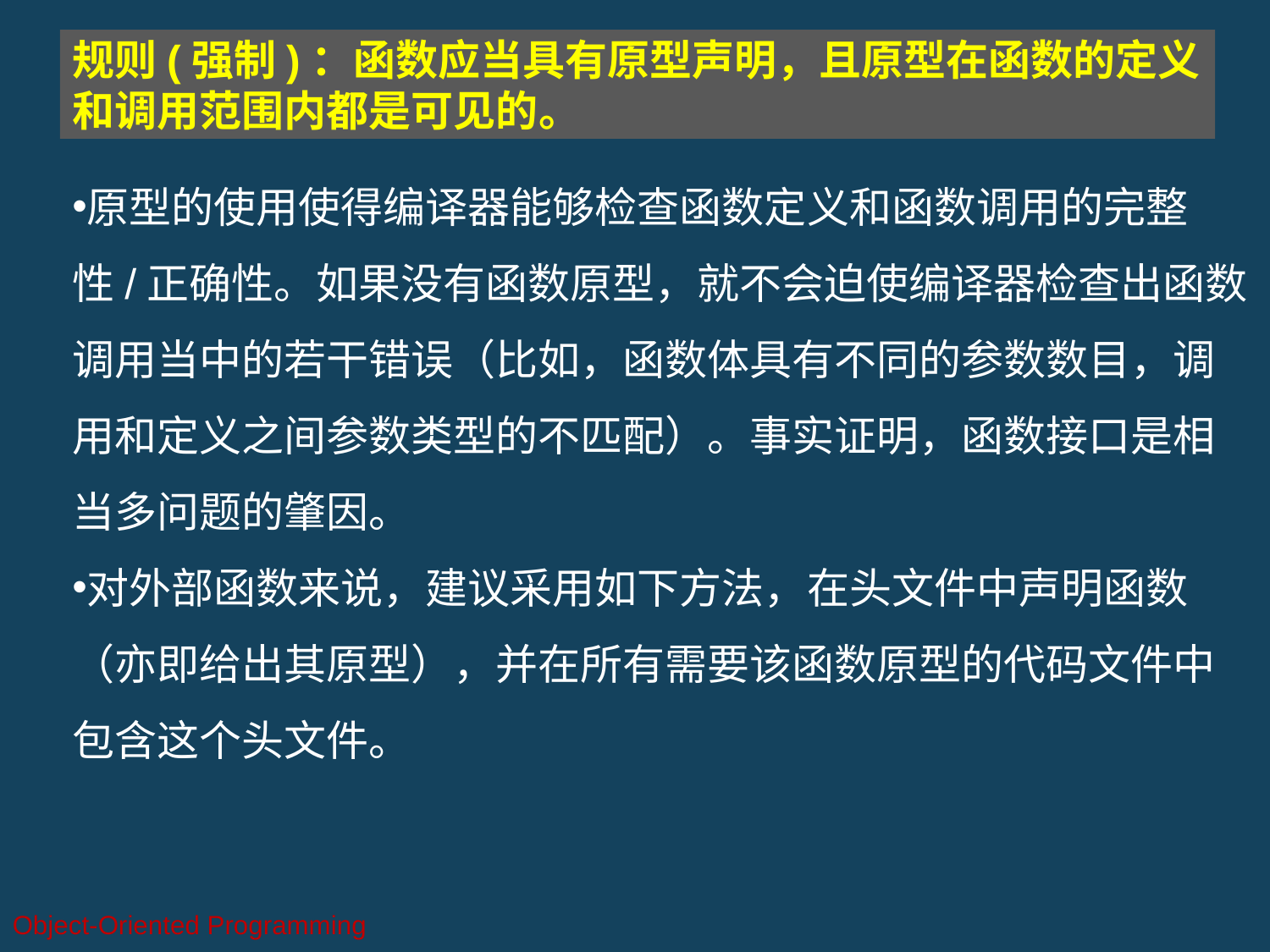

# 规则(强制)：函数应当具有原型声明，且原型在函数的定义和调用范围内都是可见的。
原型的使用使得编译器能够检查函数定义和函数调用的完整性/正确性。如果没有函数原型，就不会迫使编译器检查出函数调用当中的若干错误（比如，函数体具有不同的参数数目，调用和定义之间参数类型的不匹配）。事实证明，函数接口是相当多问题的肇因。
对外部函数来说，建议采用如下方法，在头文件中声明函数（亦即给出其原型），并在所有需要该函数原型的代码文件中包含这个头文件。
Object-Oriented Programming